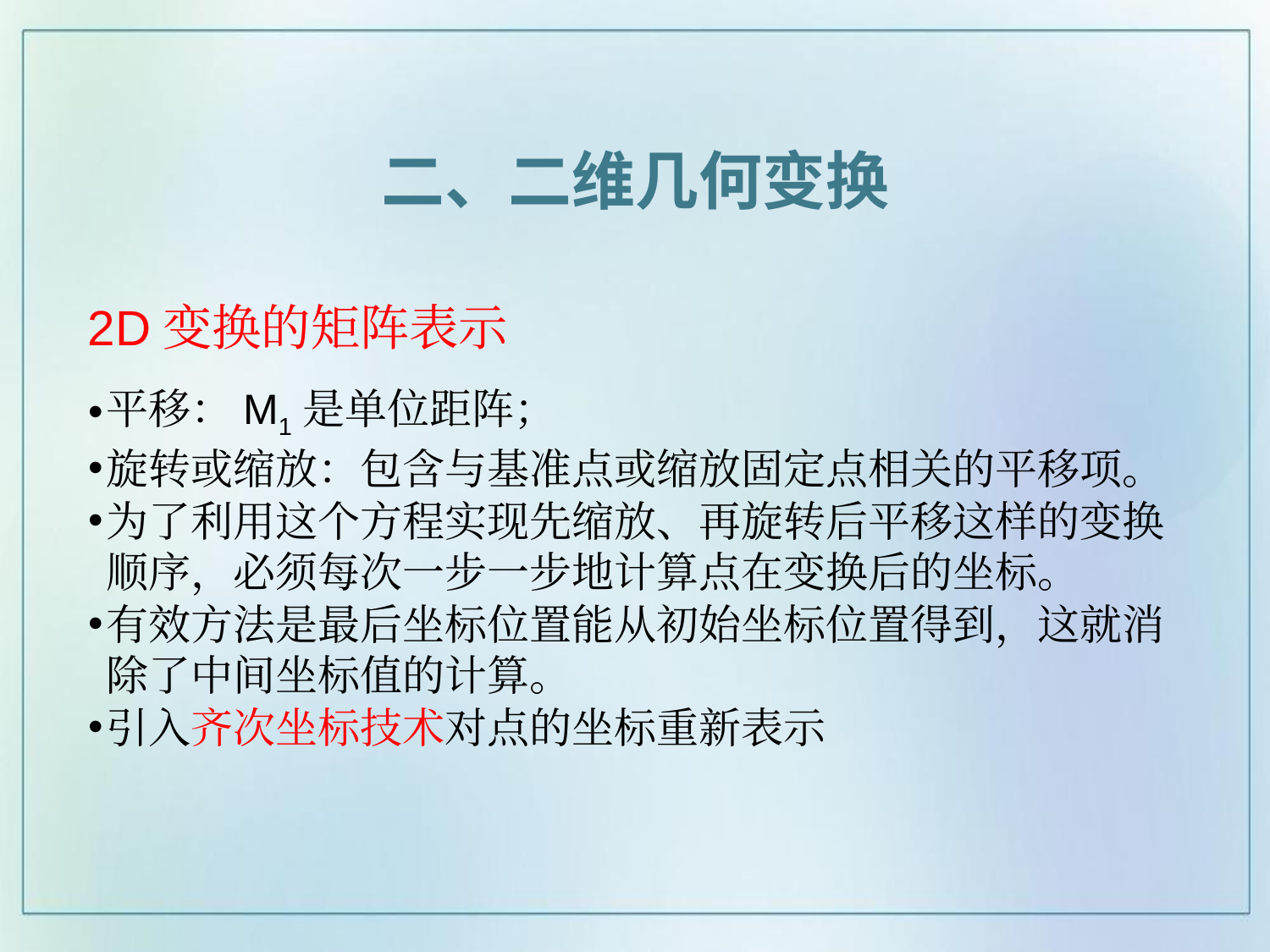

二、二维几何变换
# 2D变换的矩阵表示
平移：M1是单位距阵；
旋转或缩放：包含与基准点或缩放固定点相关的平移项。
为了利用这个方程实现先缩放、再旋转后平移这样的变换顺序，必须每次一步一步地计算点在变换后的坐标。
有效方法是最后坐标位置能从初始坐标位置得到，这就消除了中间坐标值的计算。
引入齐次坐标技术对点的坐标重新表示